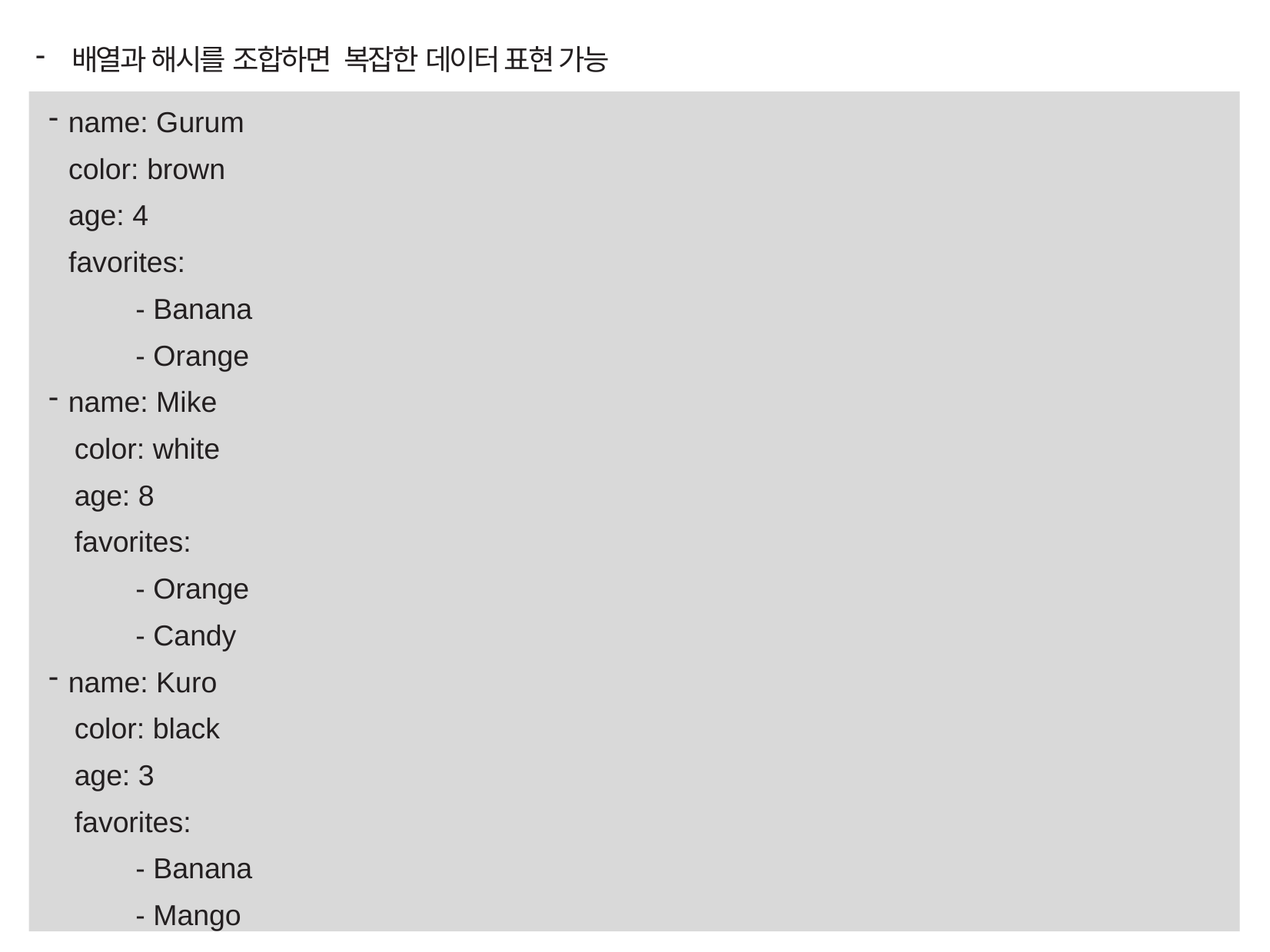

배열과 해시를 조합하면  복잡한 데이터 표현 가능
 name: Gurum
color: brown
age: 4
favorites:
- Banana
- Orange
 name: Mike
color: white
age: 8
favorites:
- Orange
- Candy
 name: Kuro
color: black
age: 3
favorites:
- Banana
- Mango